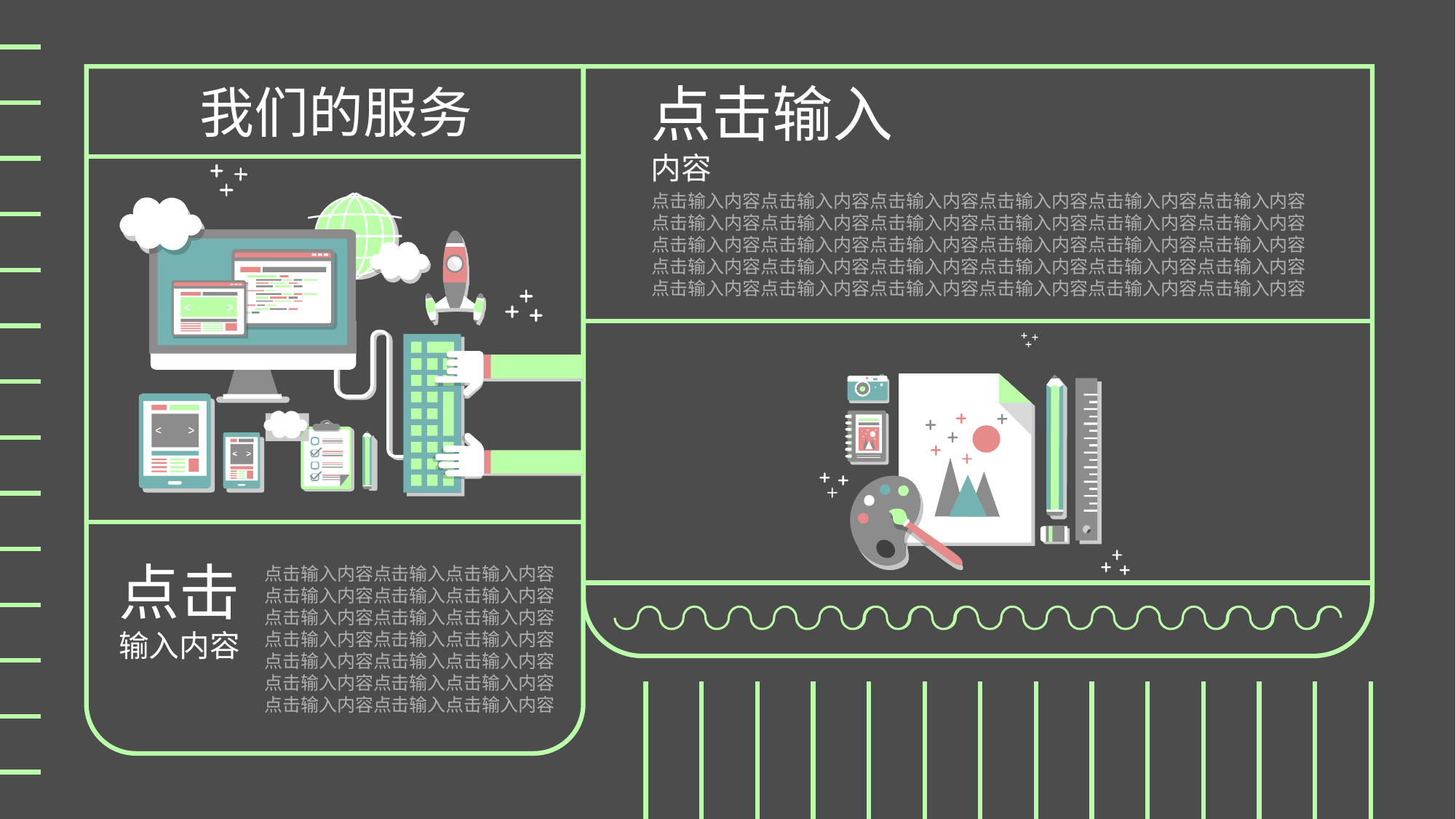

点击输入
内容
我们的服务

点击输入内容点击输入内容点击输入内容点击输入内容点击输入内容点击输入内容点击输入内容点击输入内容点击输入内容点击输入内容点击输入内容点击输入内容点击输入内容点击输入内容点击输入内容点击输入内容点击输入内容点击输入内容点击输入内容点击输入内容点击输入内容点击输入内容点击输入内容点击输入内容点击输入内容点击输入内容点击输入内容点击输入内容点击输入内容点击输入内容

点击
输入内容
点击输入内容点击输入点击输入内容
点击输入内容点击输入点击输入内容
点击输入内容点击输入点击输入内容
点击输入内容点击输入点击输入内容
点击输入内容点击输入点击输入内容
点击输入内容点击输入点击输入内容
点击输入内容点击输入点击输入内容